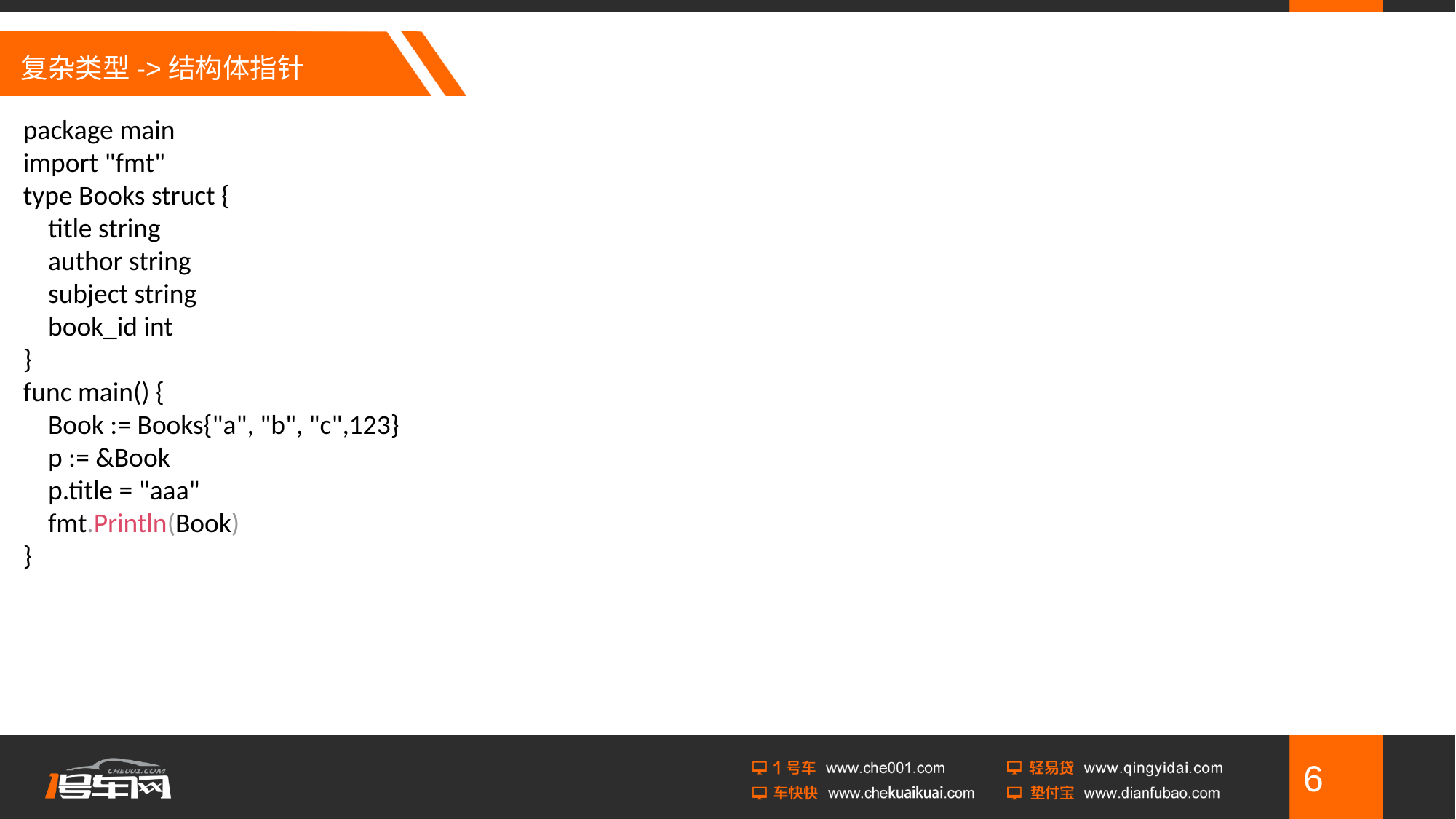

# 复杂类型->结构体指针
package main
import "fmt"
type Books struct {
    title string
    author string
    subject string
    book_id int
}
func main() {
    Book := Books{"a", "b", "c",123}
    p := &Book
    p.title = "aaa"
    fmt.Println(Book)
}
6